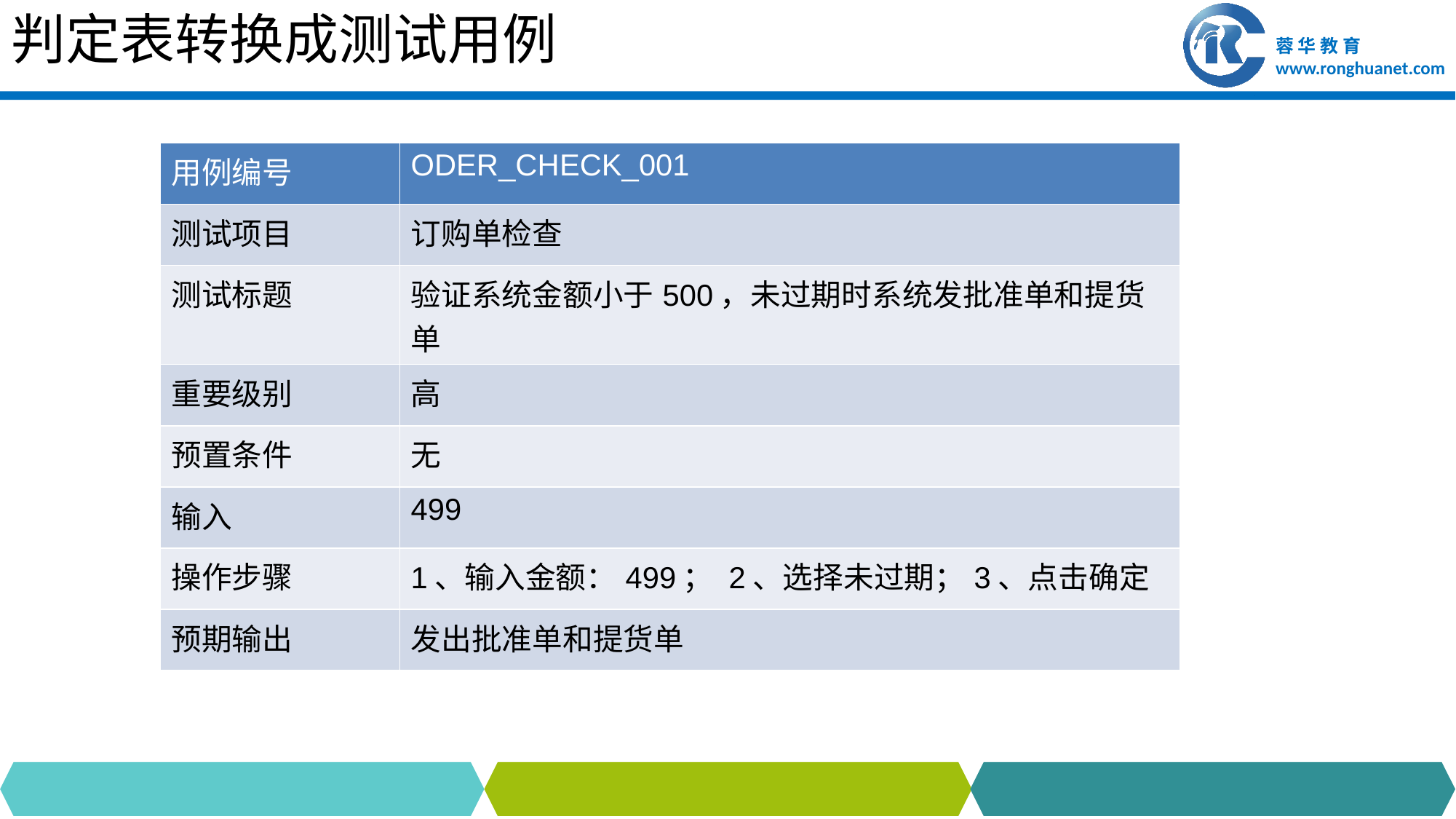

# 判定表转换成测试用例
| 用例编号 | ODER\_CHECK\_001 |
| --- | --- |
| 测试项目 | 订购单检查 |
| 测试标题 | 验证系统金额小于500，未过期时系统发批准单和提货单 |
| 重要级别 | 高 |
| 预置条件 | 无 |
| 输入 | 499 |
| 操作步骤 | 1、输入金额：499； 2、选择未过期；3、点击确定 |
| 预期输出 | 发出批准单和提货单 |